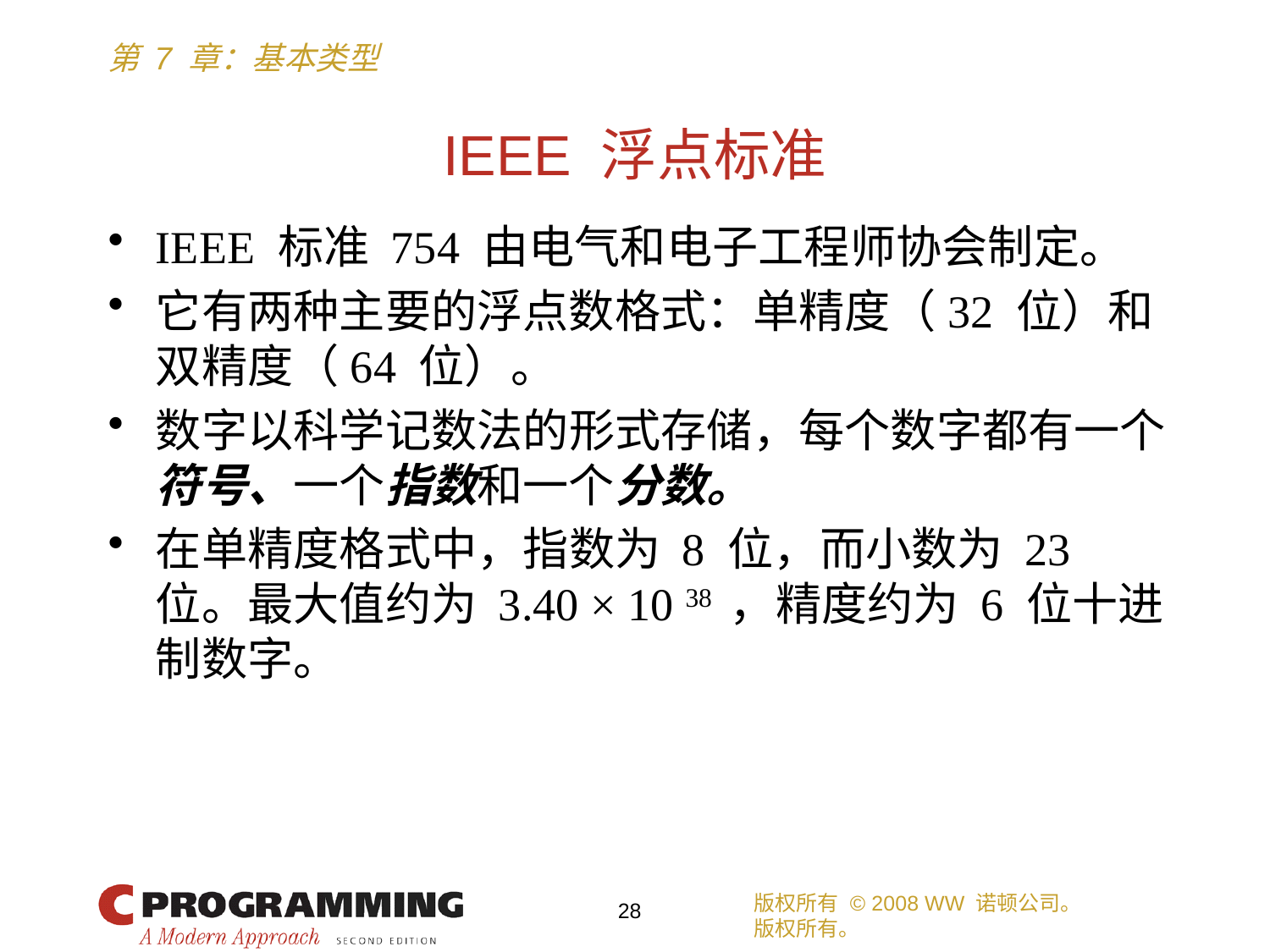

# IEEE 浮点标准
IEEE 标准 754 由电气和电子工程师协会制定。
它有两种主要的浮点数格式：单精度（32 位）和双精度（64 位）。
数字以科学记数法的形式存储，每个数字都有一个符号、一个指数和一个分数。
在单精度格式中，指数为 8 位，而小数为 23 位。最大值约为 3.40 × 10 38 ，精度约为 6 位十进制数字。
版权所有 © 2008 WW 诺顿公司。
版权所有。
28